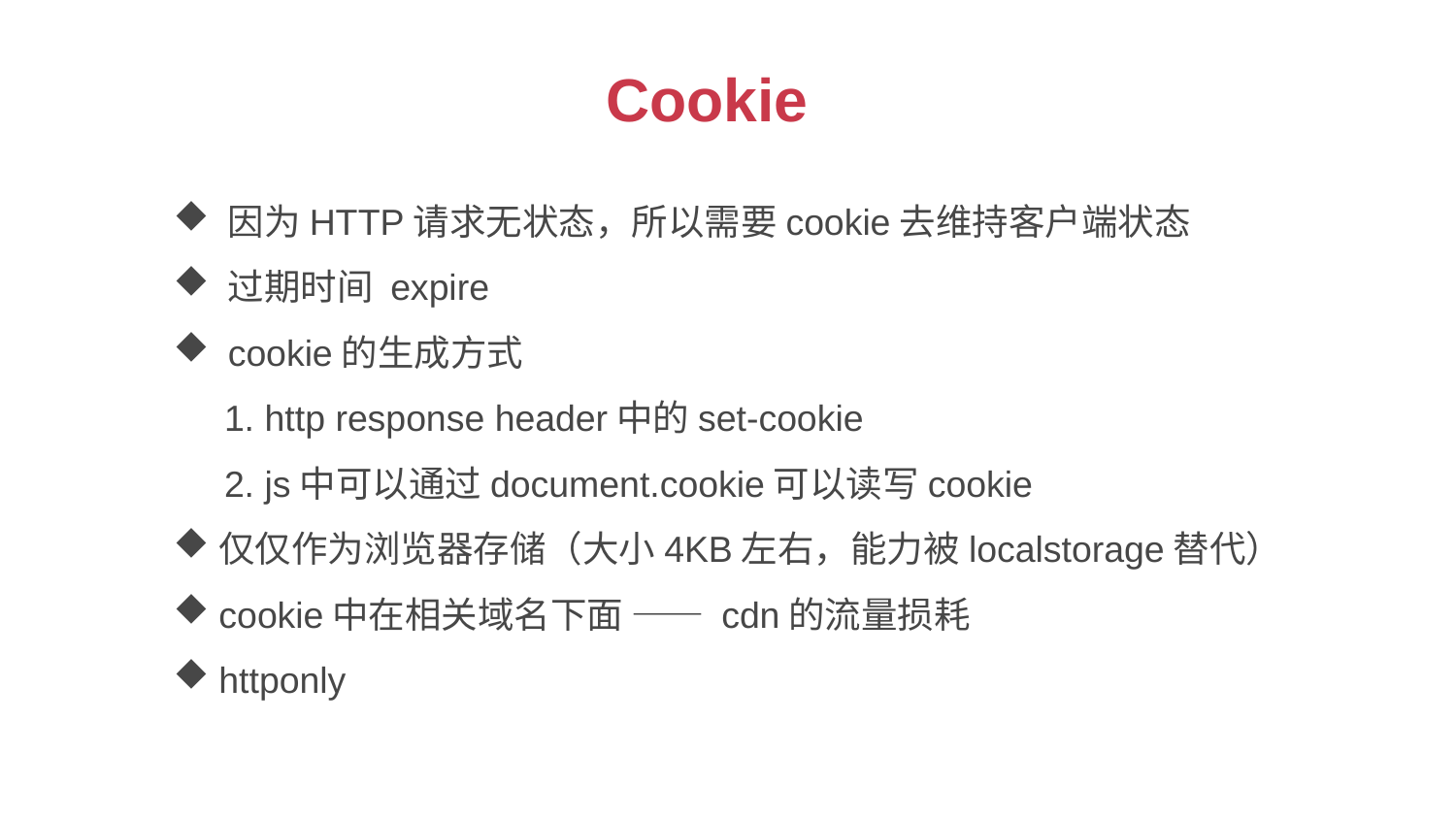

Cookie
因为HTTP请求无状态，所以需要cookie去维持客户端状态
过期时间 expire
cookie的生成方式
     1. http response header中的set-cookie
     2. js中可以通过document.cookie可以读写cookie
仅仅作为浏览器存储（大小4KB左右，能力被localstorage替代）
cookie中在相关域名下面 —— cdn的流量损耗
httponly